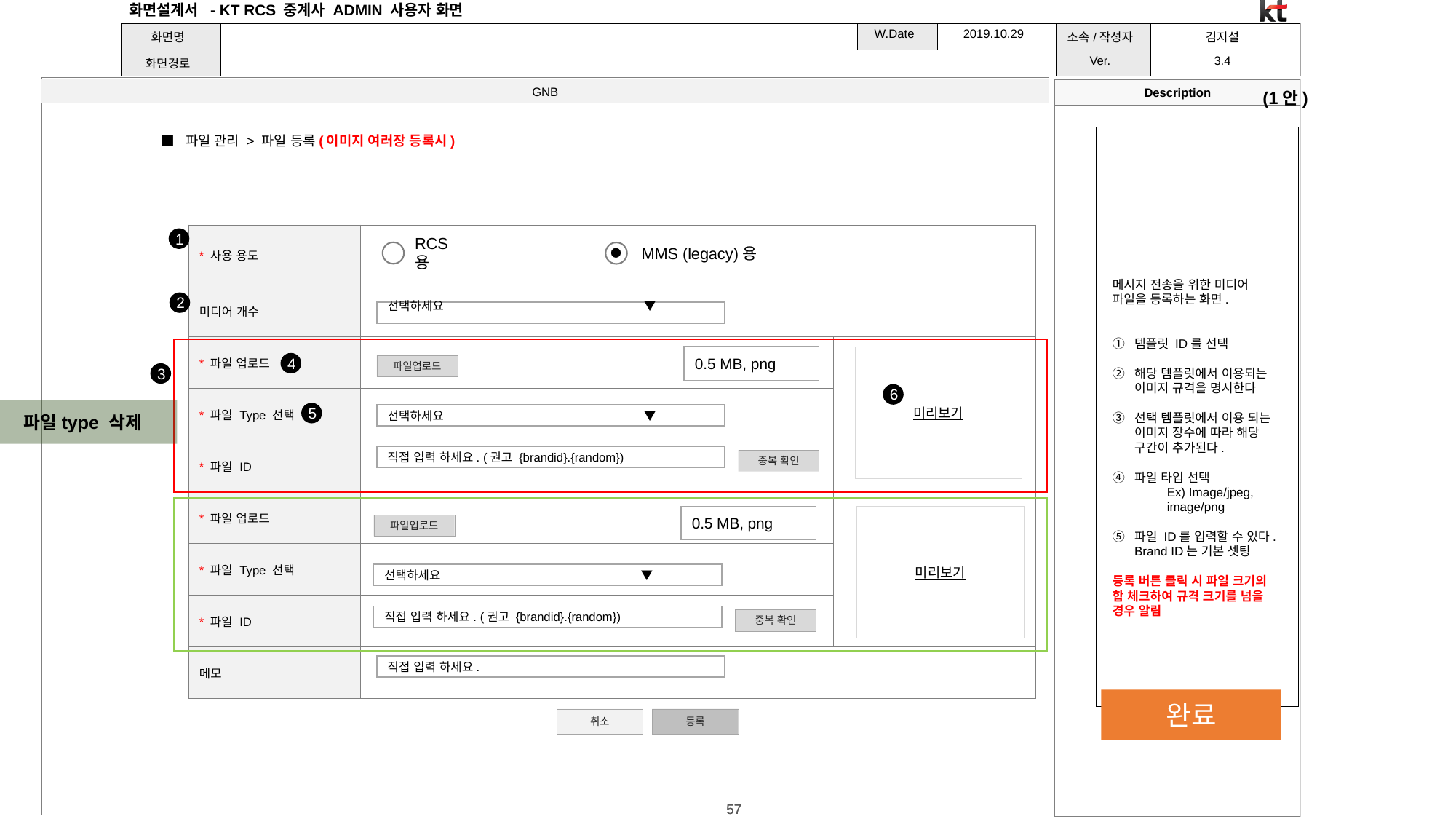

(1안)

■  파일 관리 > 파일 등록(이미지 여러장 등록시)
| \* 사용 용도 |  |  |
| --- | --- | --- |
| 미디어 개수 |  |  |
| \* 파일 업로드 |  |  |
| \* 파일 Type 선택 |  |  |
| \* 파일 ID |  |  |
| \* 파일 업로드 |  |  |
| \* 파일 Type 선택 |  |  |
| \* 파일 ID |  |  |
| 메모 |  |  |
1
RCS용

MMS (legacy)용

메시지 전송을 위한 미디어 파일을 등록하는 화면.

템플릿 ID를 선택

해당 템플릿에서 이용되는 이미지 규격을 명시한다

선택 템플릿에서 이용 되는 이미지 장수에 따라 해당 구간이 추가된다.

파일 타입 선택
Ex) Image/jpeg, image/png

파일 ID를 입력할 수 있다. Brand ID는 기본 셋팅

등록 버튼 클릭 시 파일 크기의 합 체크하여 규격 크기를 넘을 경우 알림

2
선택하세요                                                          ▼

미리보기
0.5 MB, png
4
파일업로드
3
6
파일type 삭제
5
선택하세요                                                          ▼
직접 입력 하세요. (권고 {brandid}.{random})
중복 확인

미리보기
0.5 MB, png
파일업로드
선택하세요                                                          ▼
직접 입력 하세요. (권고 {brandid}.{random})
중복 확인
직접 입력 하세요.
완료
취소
등록